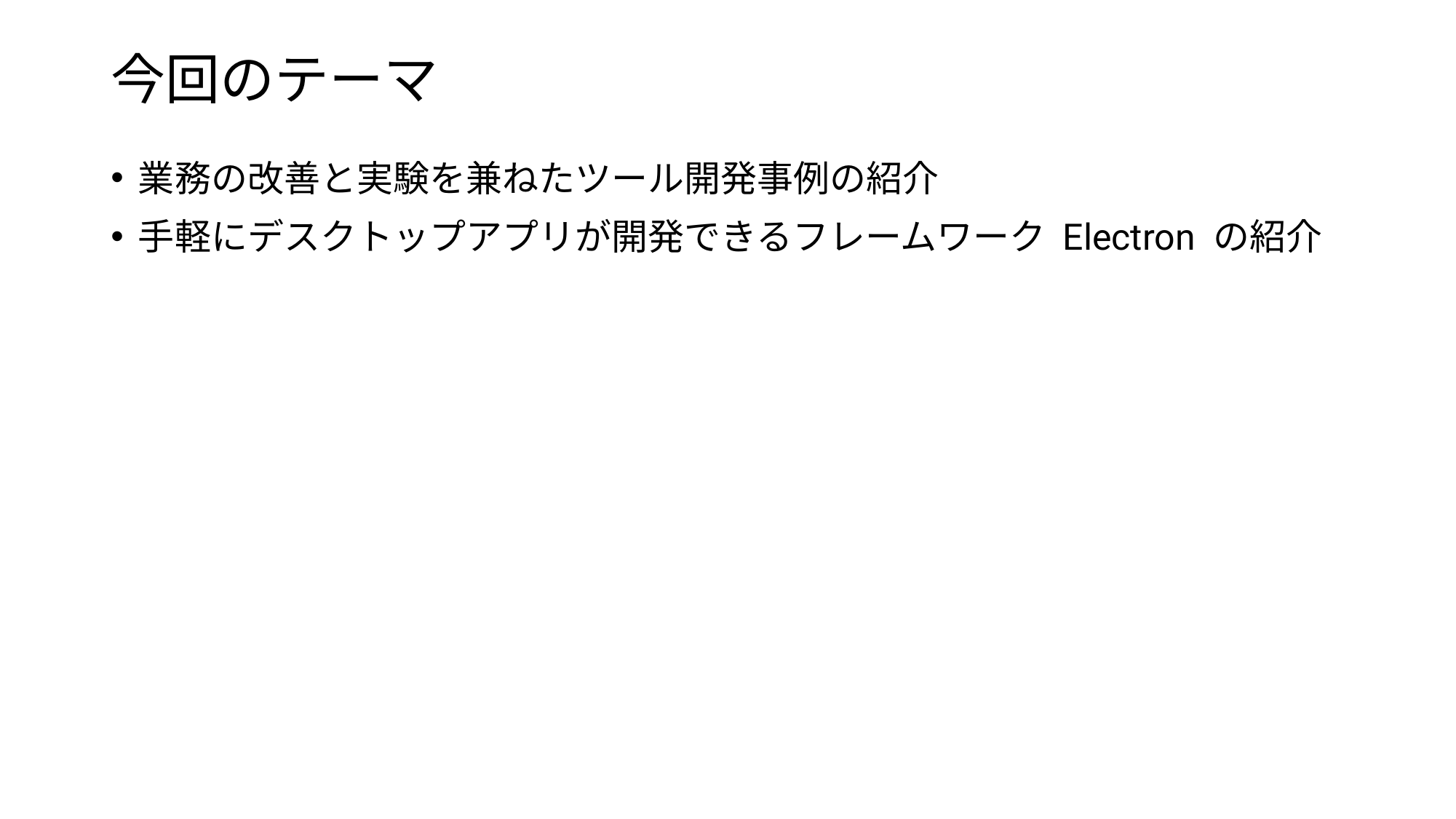

# 今回のテーマ
業務の改善と実験を兼ねたツール開発事例の紹介
手軽にデスクトップアプリが開発できるフレームワーク Electron の紹介